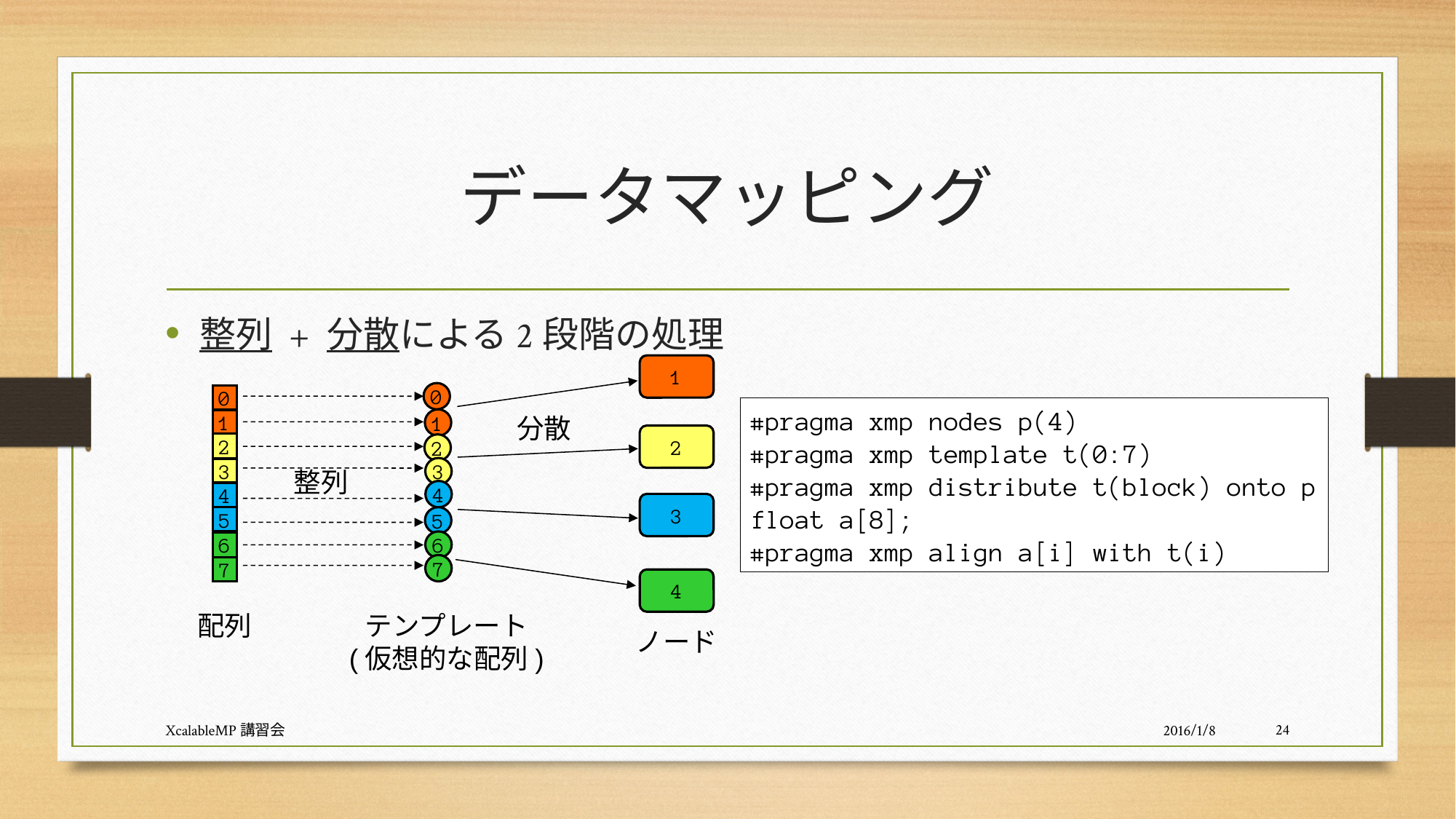

# データマッピング
整列 + 分散による2段階の処理
1

0
0

#pragma xmp nodes p(4)
#pragma xmp template t(0:7)
#pragma xmp distribute t(block) onto p
float a[8];
#pragma xmp align a[i] with t(i)
分散
1
1

2
2
2

3
3
整列

4
4
3

5
5

6
6

7
7

4
配列
テンプレート
(仮想的な配列)
ノード
XcalableMP講習会
2016/1/8
24